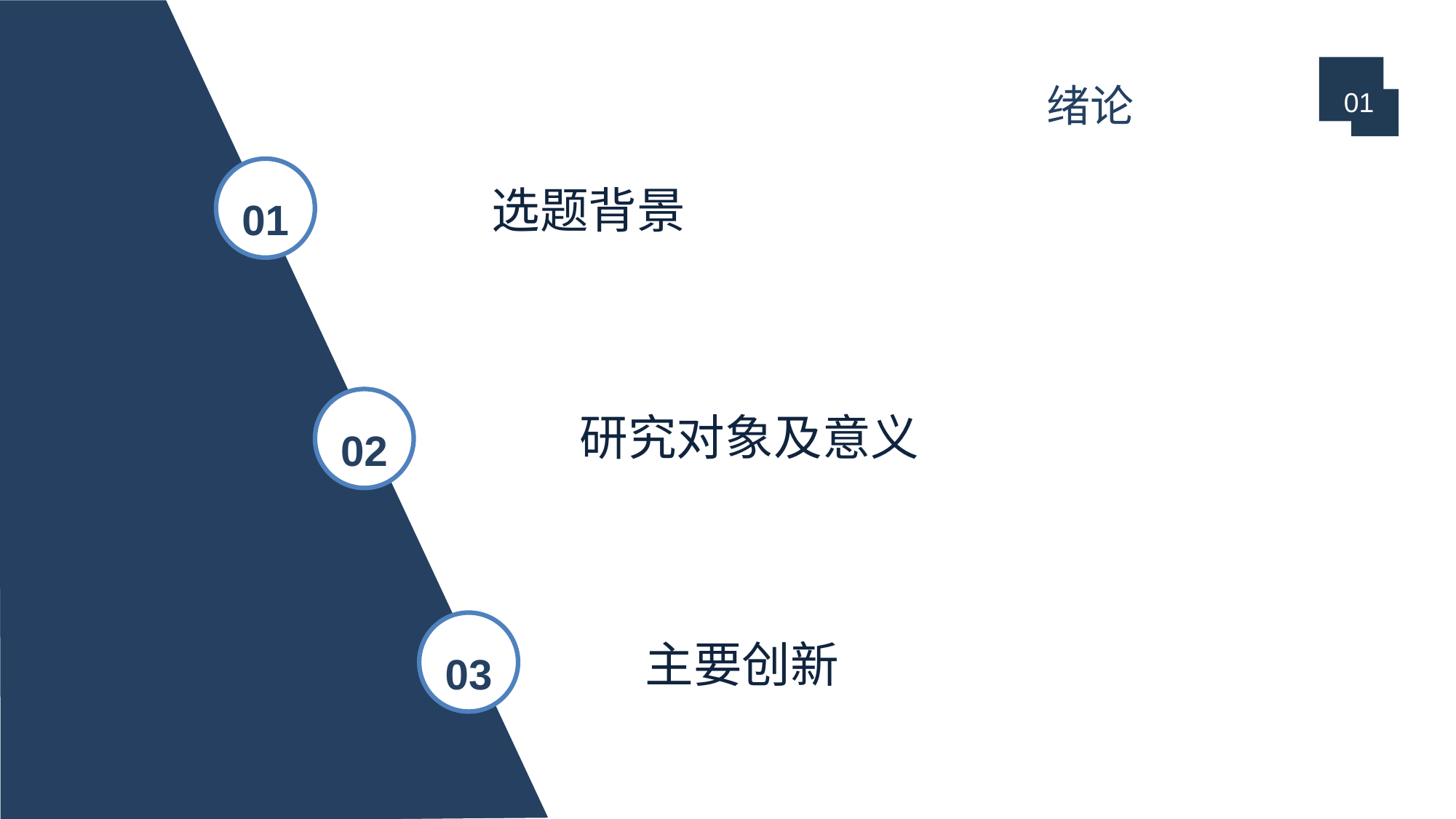

# 绪论
01
选题背景

       研究对象及意义

             主要创新

01

02

03